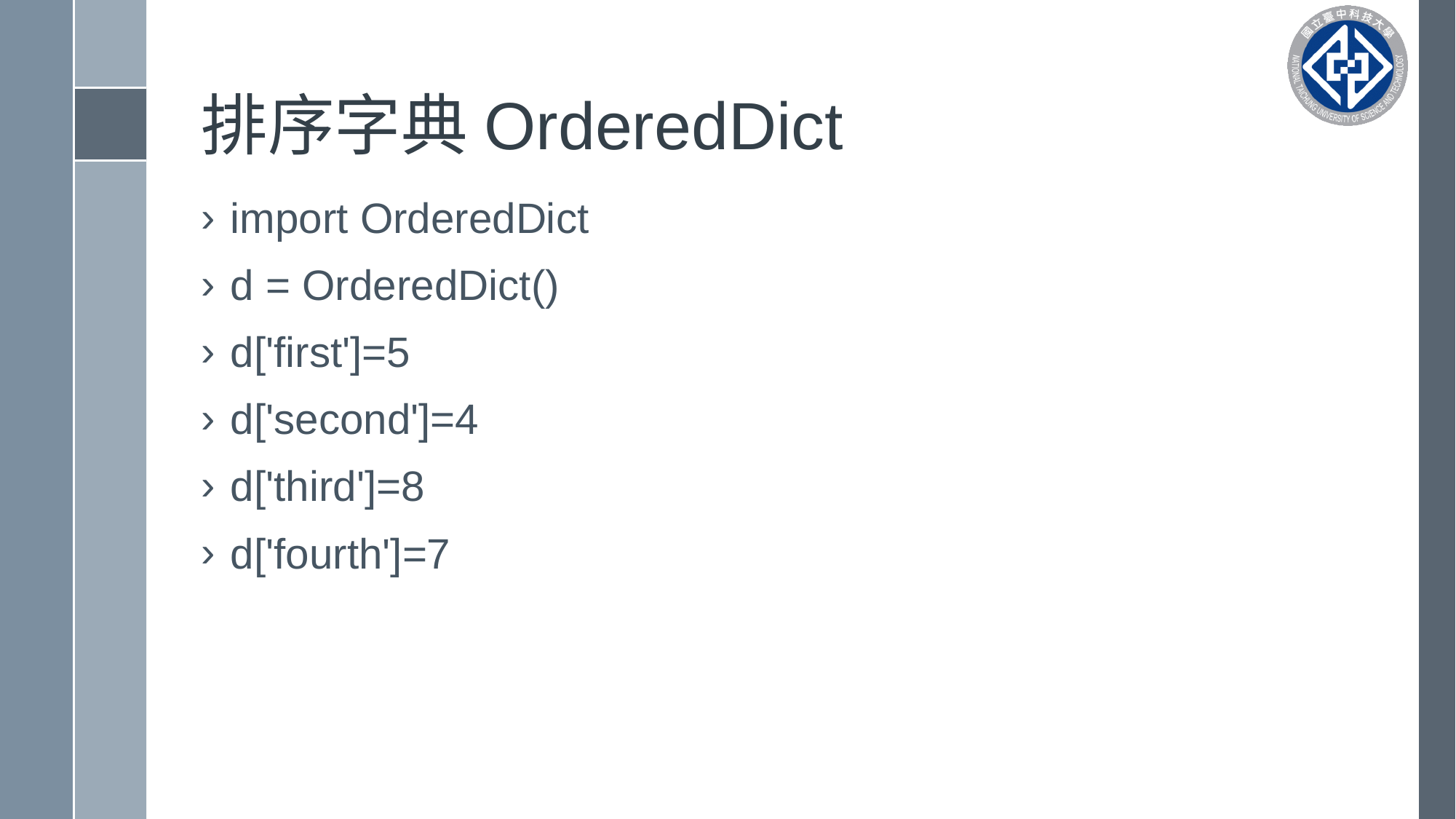

# 排序字典OrderedDict
import OrderedDict
d = OrderedDict()
d['first']=5
d['second']=4
d['third']=8
d['fourth']=7